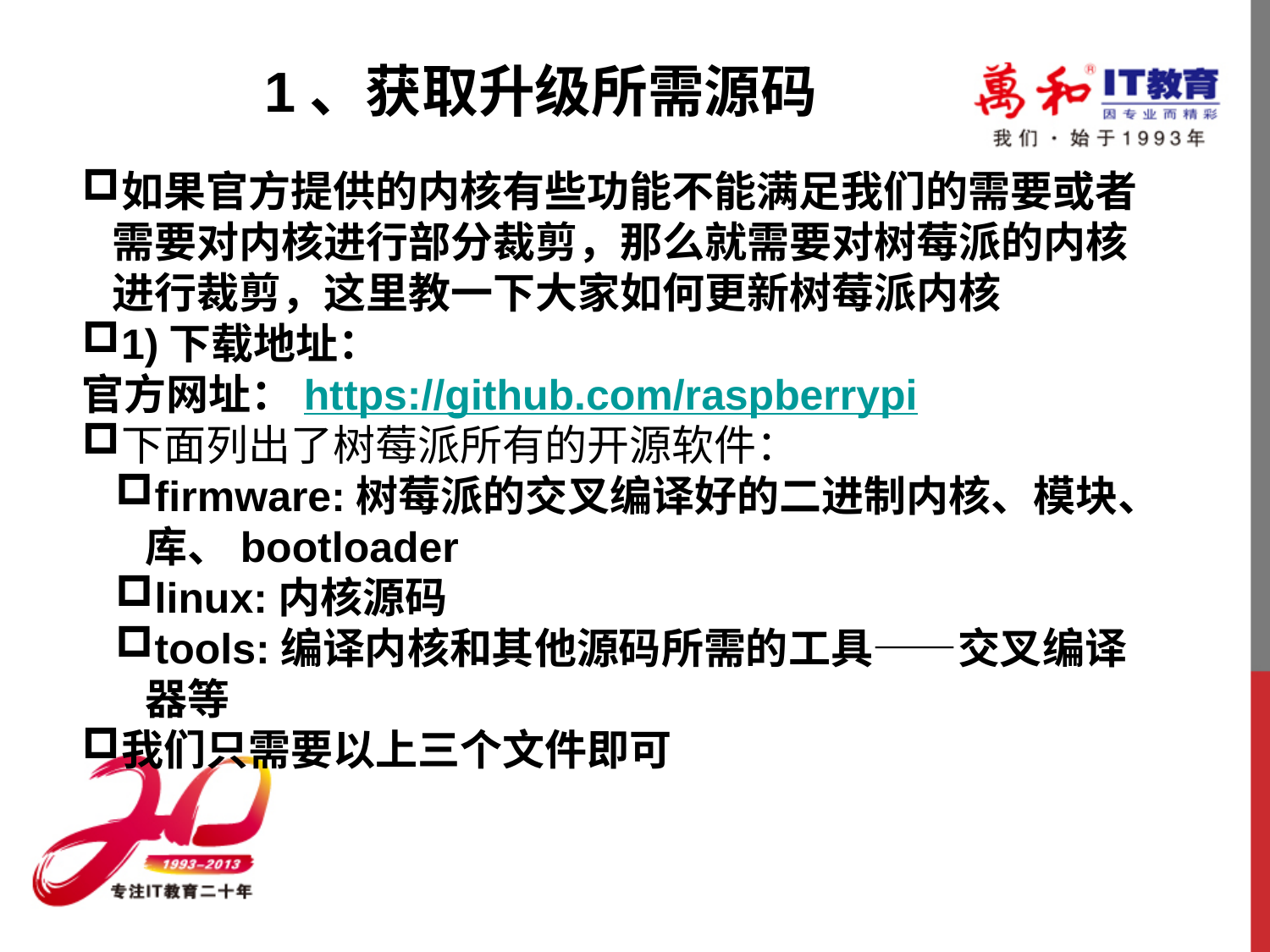

1、获取升级所需源码
如果官方提供的内核有些功能不能满足我们的需要或者需要对内核进行部分裁剪，那么就需要对树莓派的内核进行裁剪，这里教一下大家如何更新树莓派内核
1)下载地址：
官方网址：https://github.com/raspberrypi
下面列出了树莓派所有的开源软件：
firmware:树莓派的交叉编译好的二进制内核、模块、库、bootloader
linux:内核源码
tools:编译内核和其他源码所需的工具——交叉编译器等
我们只需要以上三个文件即可